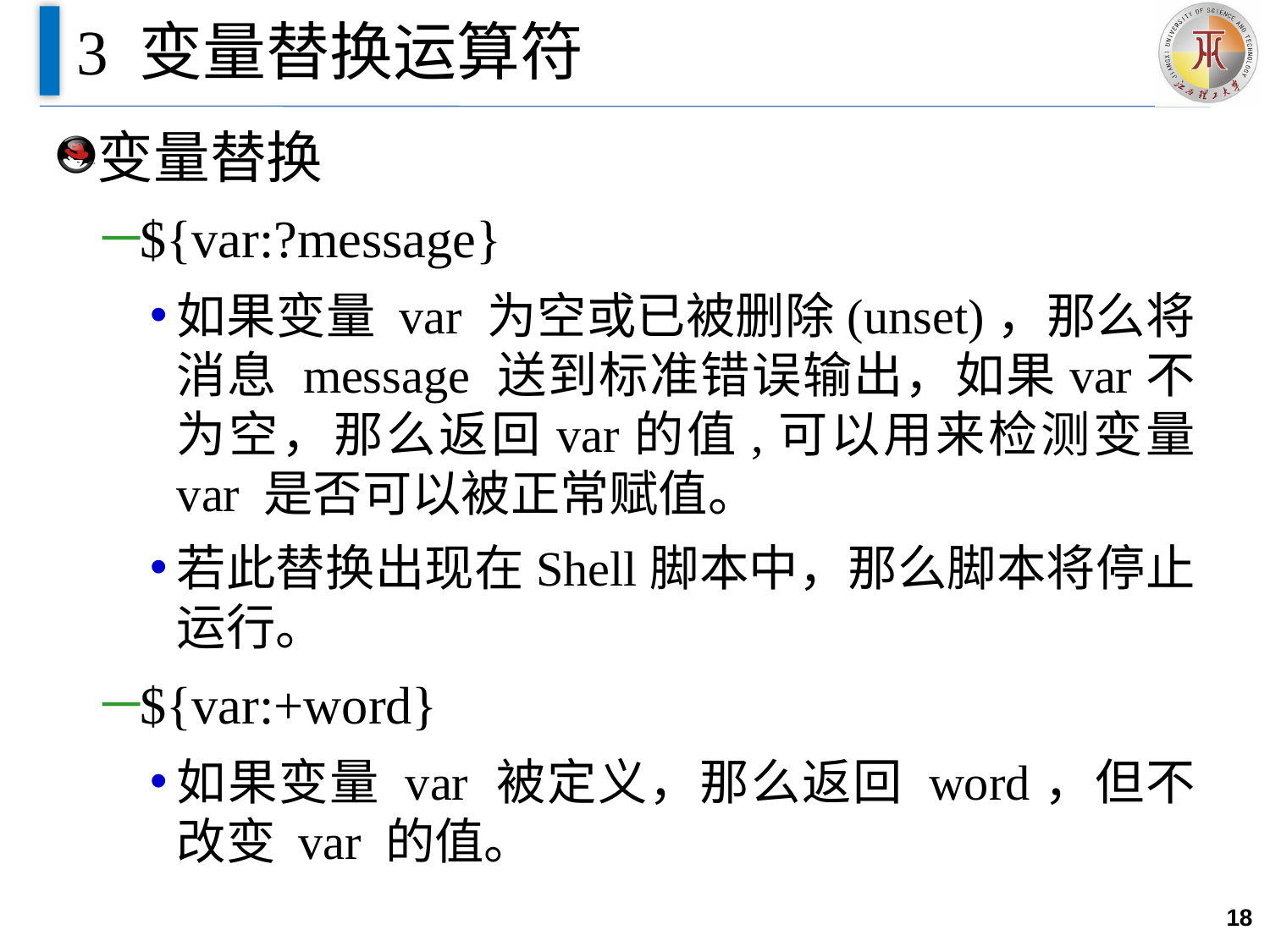

# 3 变量替换运算符
变量替换
${var:?message}
如果变量 var 为空或已被删除(unset)，那么将消息 message 送到标准错误输出，如果var不为空，那么返回var的值,可以用来检测变量 var 是否可以被正常赋值。
若此替换出现在Shell脚本中，那么脚本将停止运行。
${var:+word}
如果变量 var 被定义，那么返回 word，但不改变 var 的值。
18